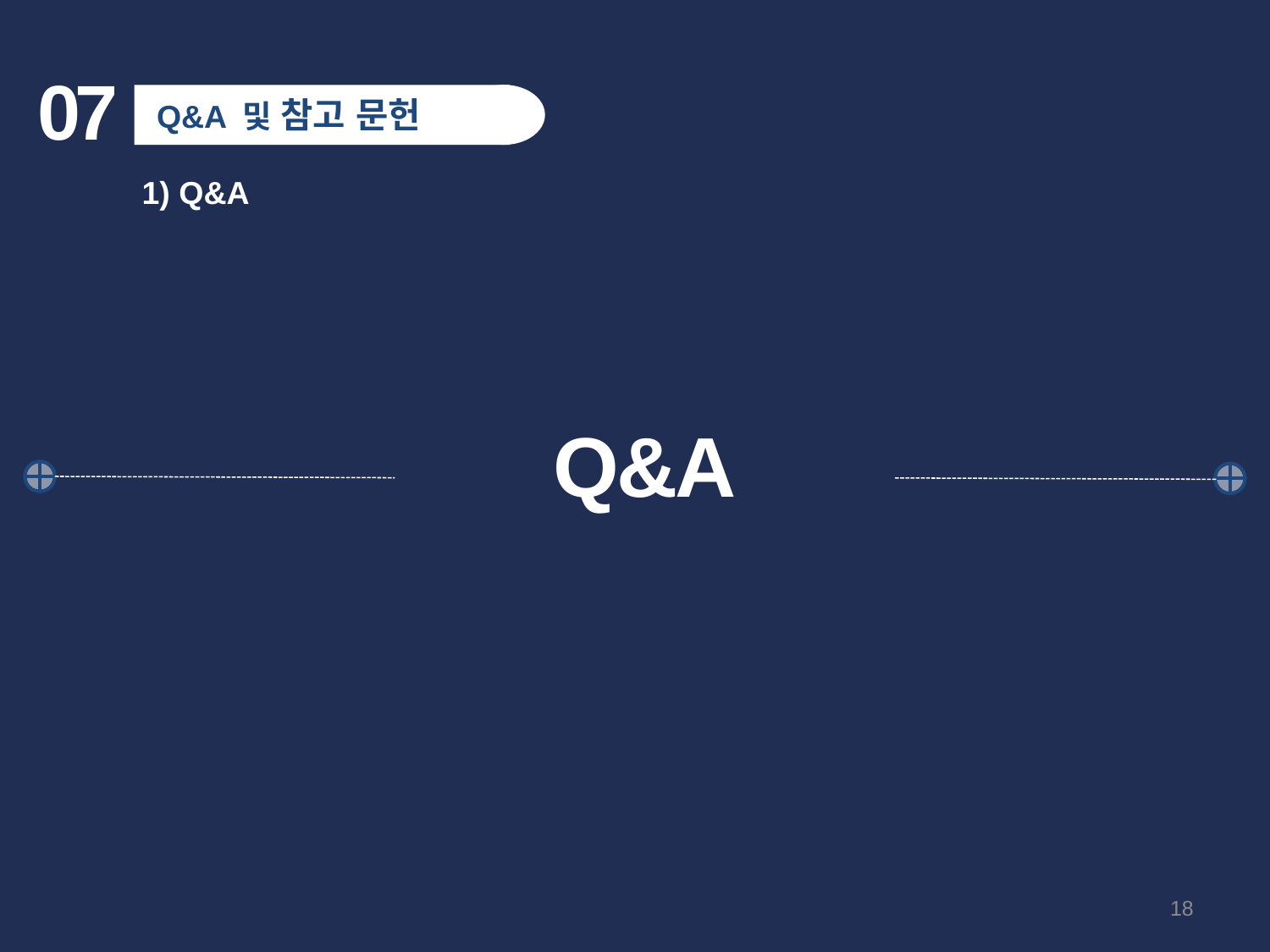

07

Q&A 및 참고 문헌
1) Q&A
Q&A

18